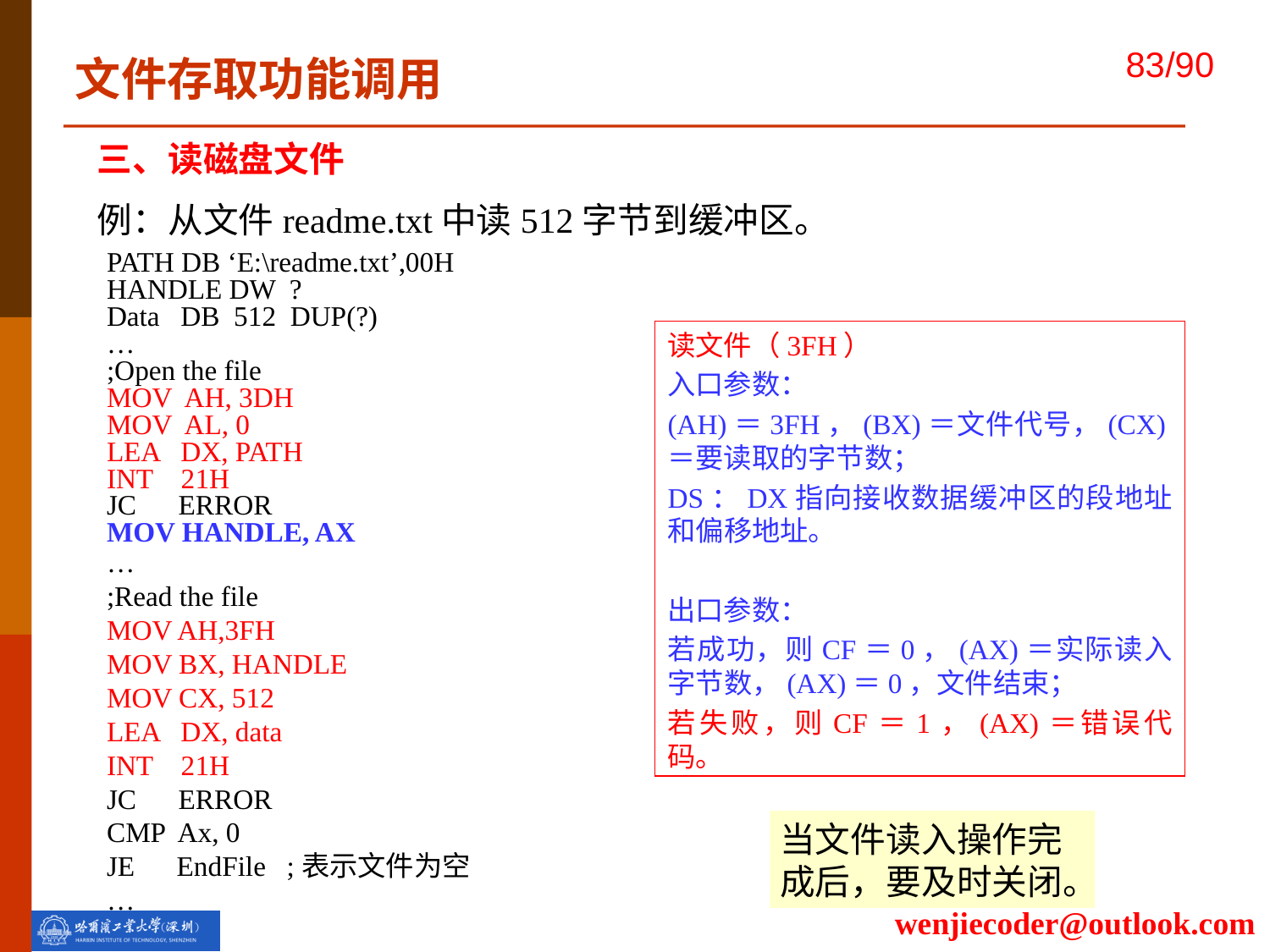

文件存取功能调用

三、读磁盘文件
例：从文件readme.txt中读512字节到缓冲区。
PATH DB ‘E:\readme.txt’,00H
HANDLE DW  ?
Data   DB  512  DUP(?)
…
;Open the file
MOV  AH, 3DH
MOV  AL, 0
LEA   DX, PATH
INT    21H
JC      ERROR
MOV HANDLE, AX
…
;Read the file
MOV AH,3FH
MOV BX, HANDLE
MOV CX, 512
LEA   DX, data
INT    21H
JC      ERROR
CMP  Ax, 0
JE      EndFile   ;表示文件为空
…
读文件（3FH）
入口参数：
(AH)＝3FH，(BX)＝文件代号，(CX)＝要读取的字节数；
DS：DX指向接收数据缓冲区的段地址和偏移地址。

出口参数：
若成功，则CF＝0，(AX)＝实际读入字节数，(AX)＝0，文件结束；
若失败，则CF＝1，(AX)＝错误代码。
当文件读入操作完成后，要及时关闭。